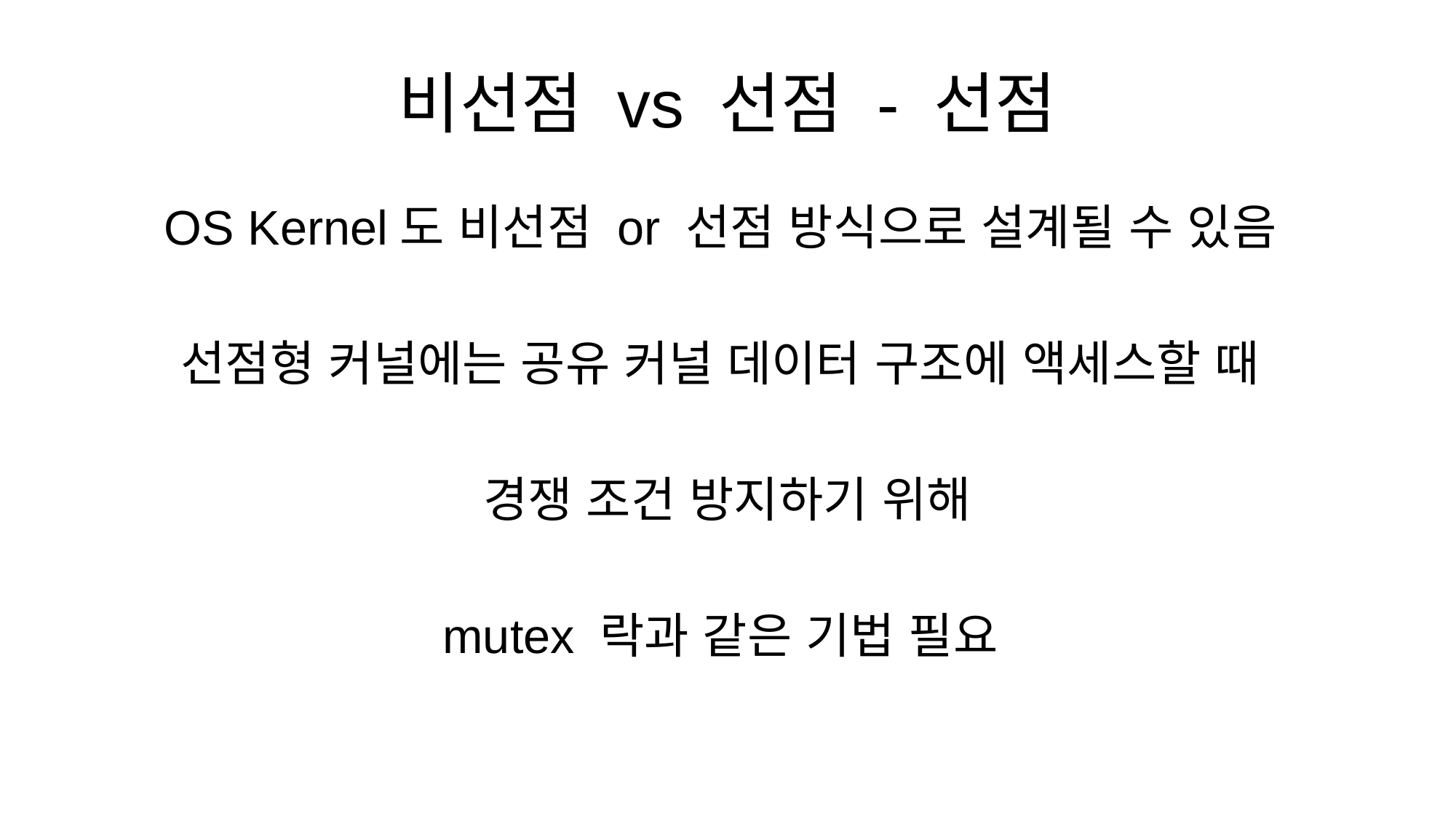

# 비선점 vs 선점 - 선점
OS Kernel도 비선점 or 선점 방식으로 설계될 수 있음

선점형 커널에는 공유 커널 데이터 구조에 액세스할 때

경쟁 조건 방지하기 위해

mutex 락과 같은 기법 필요